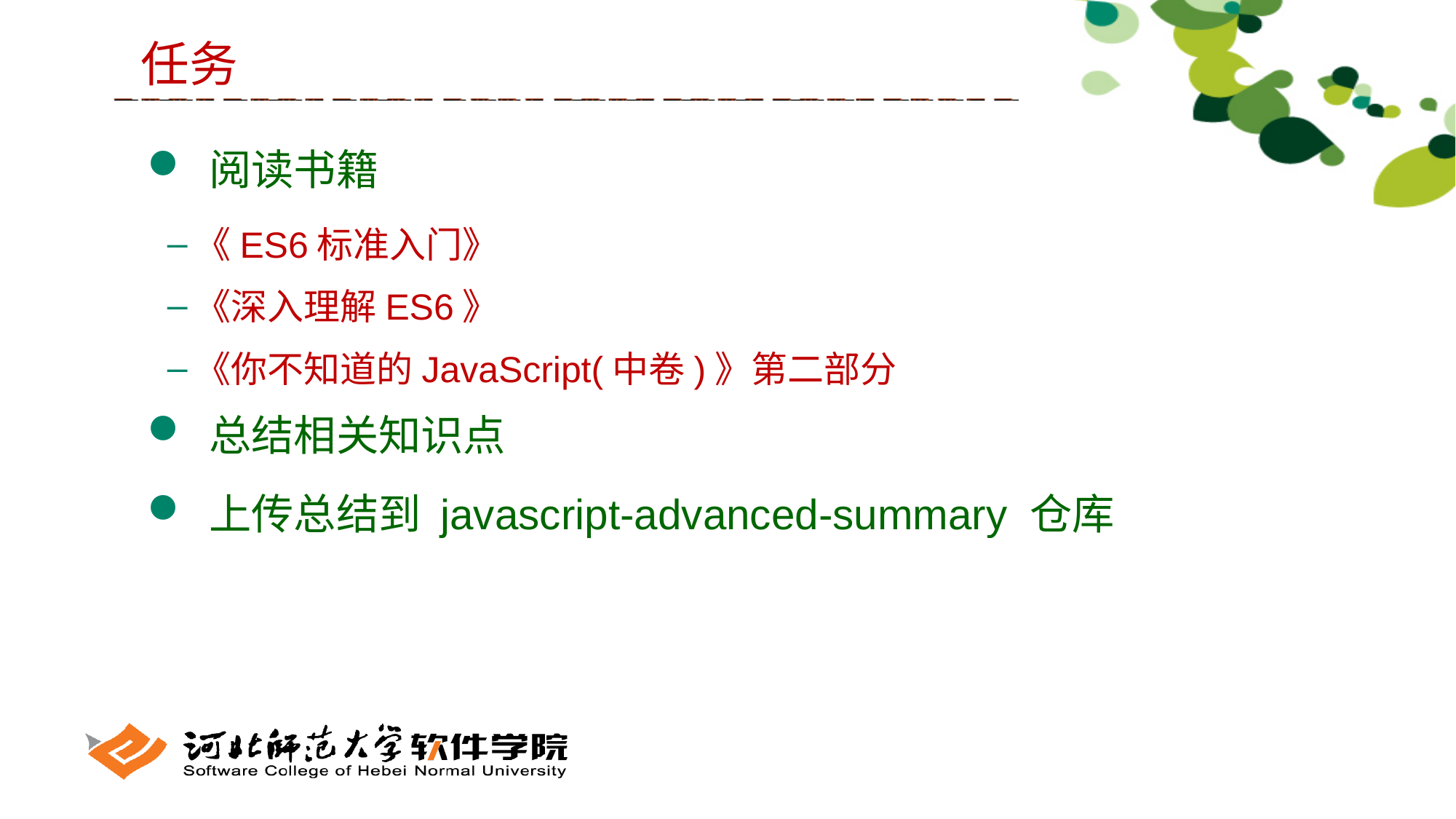

任务

 阅读书籍
《ES6标准入门》
《深入理解ES6》
《你不知道的JavaScript(中卷)》第二部分
 总结相关知识点
 上传总结到 javascript-advanced-summary 仓库